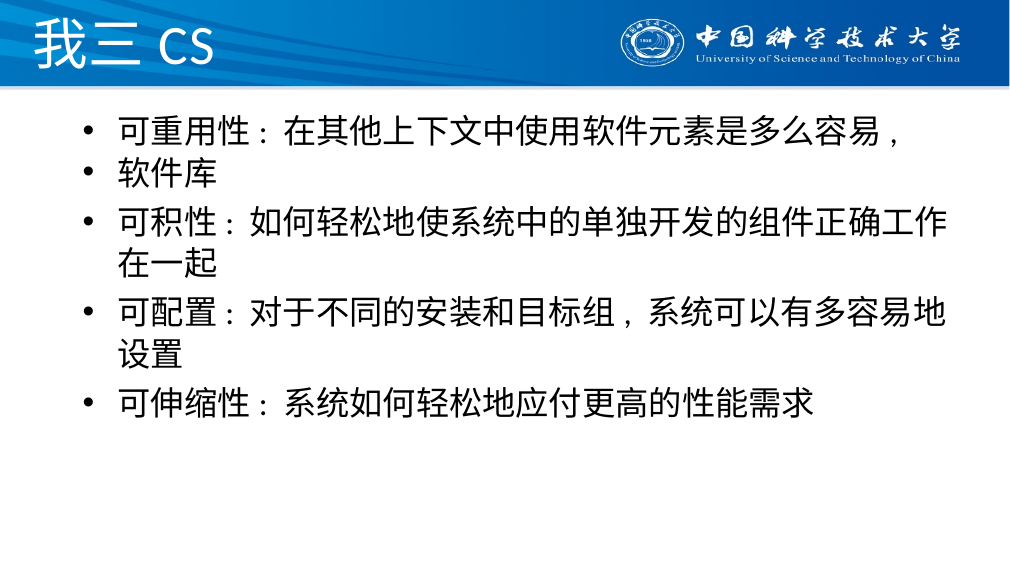

# 我三CS
可重用性: 在其他上下文中使用软件元素是多么容易,
软件库
可积性: 如何轻松地使系统中的单独开发的组件正确工作在一起
可配置: 对于不同的安装和目标组, 系统可以有多容易地设置
可伸缩性: 系统如何轻松地应付更高的性能需求